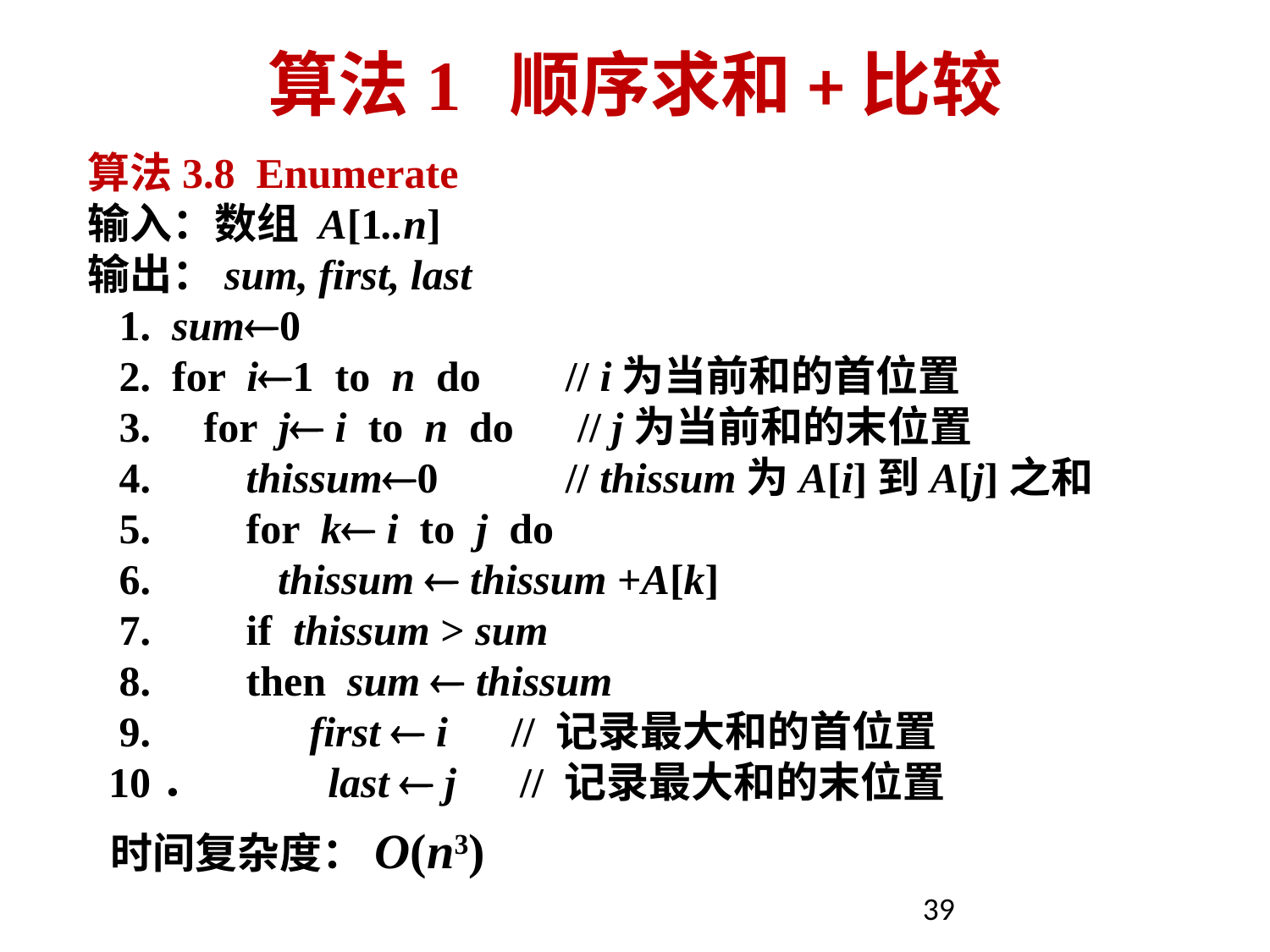

# 算法1  顺序求和+比较
算法3.8  Enumerate
输入：数组 A[1..n]
输出：sum, first, last
   1.  sum←0
   2.  for  i←1  to  n  do        // i为当前和的首位置
   3.     for  j← i  to  n  do      // j为当前和的末位置
   4.         thissum←0            // thissum为A[i]到A[j]之和
   5.         for  k← i  to  j  do
   6.            thissum ← thissum +A[k]
   7.         if  thissum > sum
   8.         then  sum ← thissum
   9.               first ← i      // 记录最大和的首位置
  10．            last ← j      // 记录最大和的末位置
时间复杂度：O(n3)
39